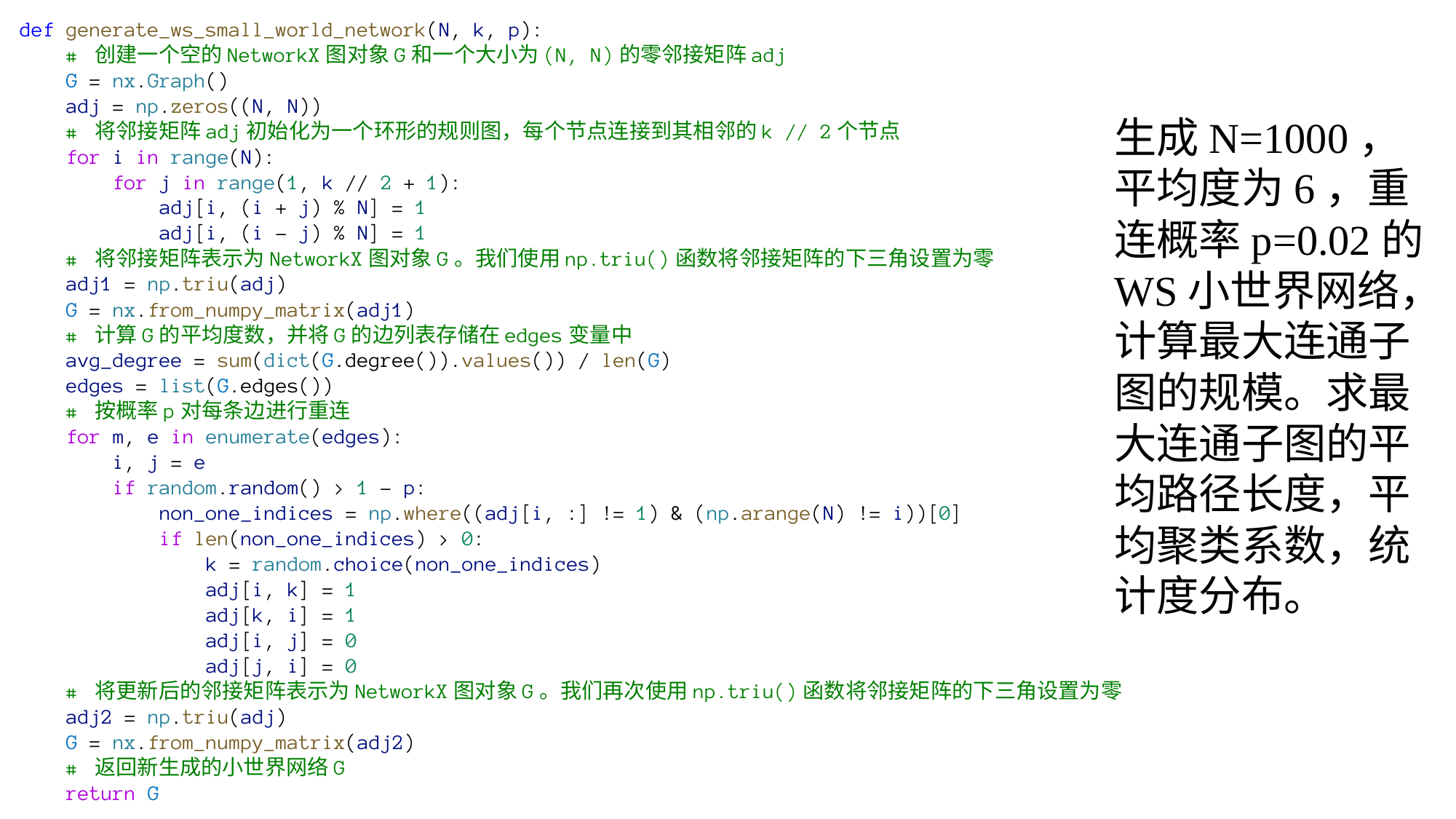

def generate_ws_small_world_network(N, k, p):
    # 创建一个空的NetworkX图对象G和一个大小为(N, N)的零邻接矩阵adj
    G = nx.Graph()
    adj = np.zeros((N, N))
    # 将邻接矩阵adj初始化为一个环形的规则图，每个节点连接到其相邻的k // 2个节点
    for i in range(N):
        for j in range(1, k // 2 + 1):
            adj[i, (i + j) % N] = 1
            adj[i, (i - j) % N] = 1
    # 将邻接矩阵表示为NetworkX图对象G。我们使用np.triu()函数将邻接矩阵的下三角设置为零
    adj1 = np.triu(adj)
    G = nx.from_numpy_matrix(adj1)
    # 计算G的平均度数，并将G的边列表存储在edges变量中
    avg_degree = sum(dict(G.degree()).values()) / len(G)
    edges = list(G.edges())
    # 按概率p对每条边进行重连
    for m, e in enumerate(edges):
        i, j = e
        if random.random() > 1 - p:
            non_one_indices = np.where((adj[i, :] != 1) & (np.arange(N) != i))[0]
            if len(non_one_indices) > 0:
                k = random.choice(non_one_indices)
                adj[i, k] = 1
                adj[k, i] = 1
                adj[i, j] = 0
                adj[j, i] = 0
    # 将更新后的邻接矩阵表示为NetworkX图对象G。我们再次使用np.triu()函数将邻接矩阵的下三角设置为零
    adj2 = np.triu(adj)
    G = nx.from_numpy_matrix(adj2)
    # 返回新生成的小世界网络G
    return G
生成N=1000，平均度为6，重连概率p=0.02的WS小世界网络，计算最大连通子图的规模。求最大连通子图的平均路径长度，平均聚类系数，统计度分布。